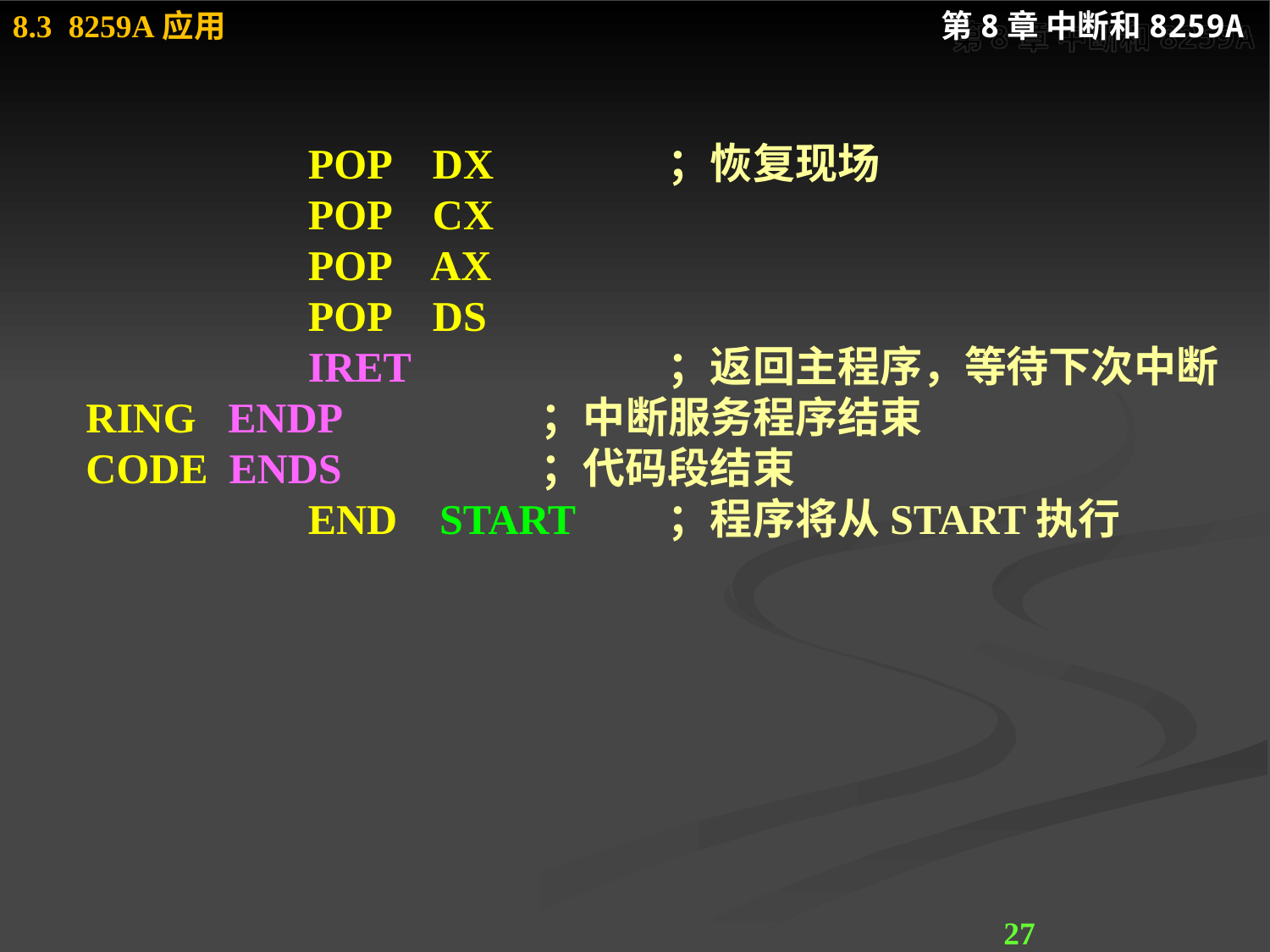

POP    DX                	；恢复现场
       	  POP    CX
       	  POP    AX
       	  POP    DS
       	  IRET                       	；返回主程序，等待下次中断
RING   ENDP		；中断服务程序结束
CODE  ENDS		；代码段结束
       	  END    START	；程序将从START执行